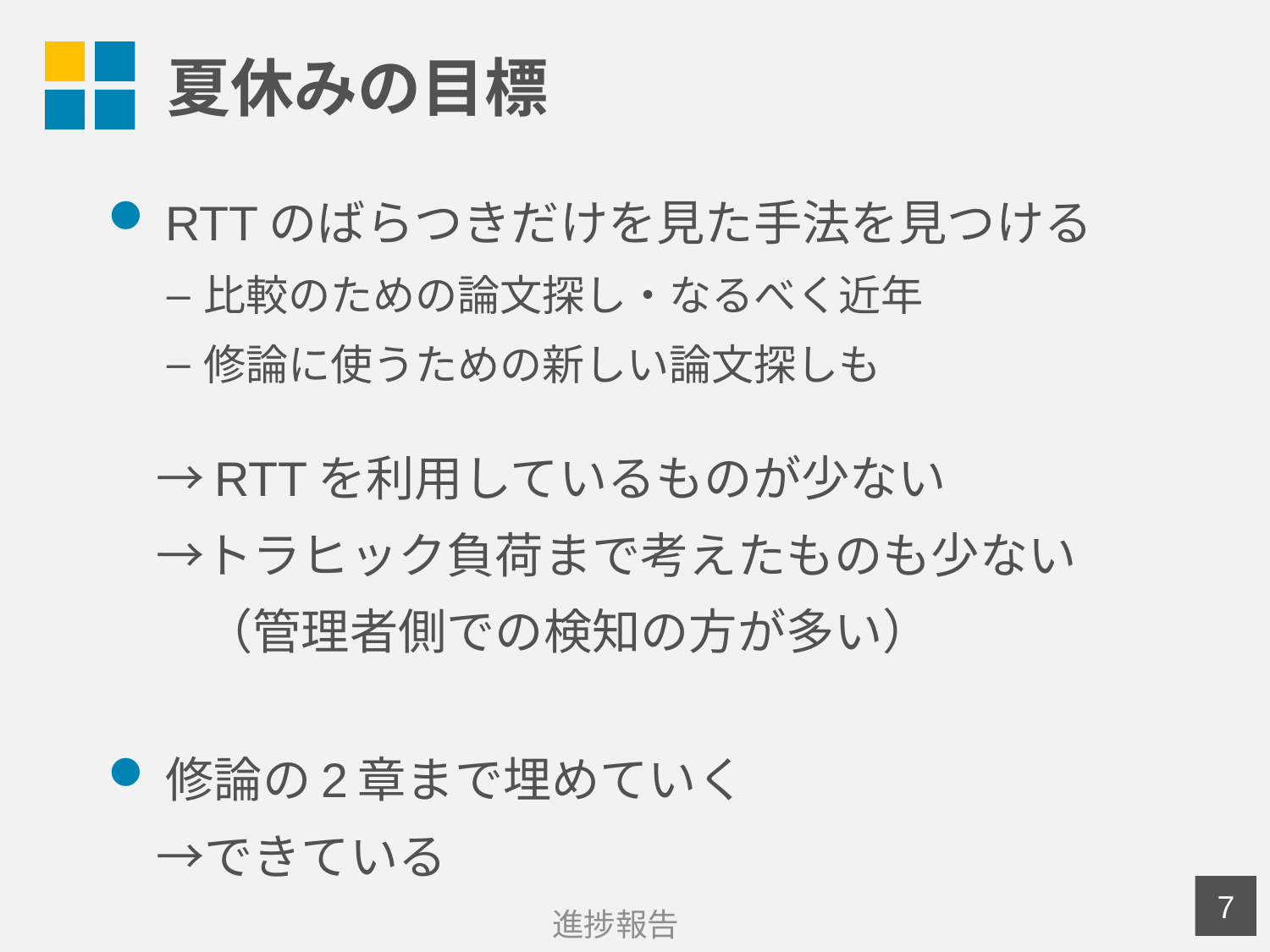

# 夏休みの目標
RTTのばらつきだけを見た手法を見つける
比較のための論文探し・なるべく近年
修論に使うための新しい論文探しも

　→RTTを利用しているものが少ない
　→トラヒック負荷まで考えたものも少ない
　　（管理者側での検知の方が多い）

修論の2章まで埋めていく
　→できている
7
進捗報告